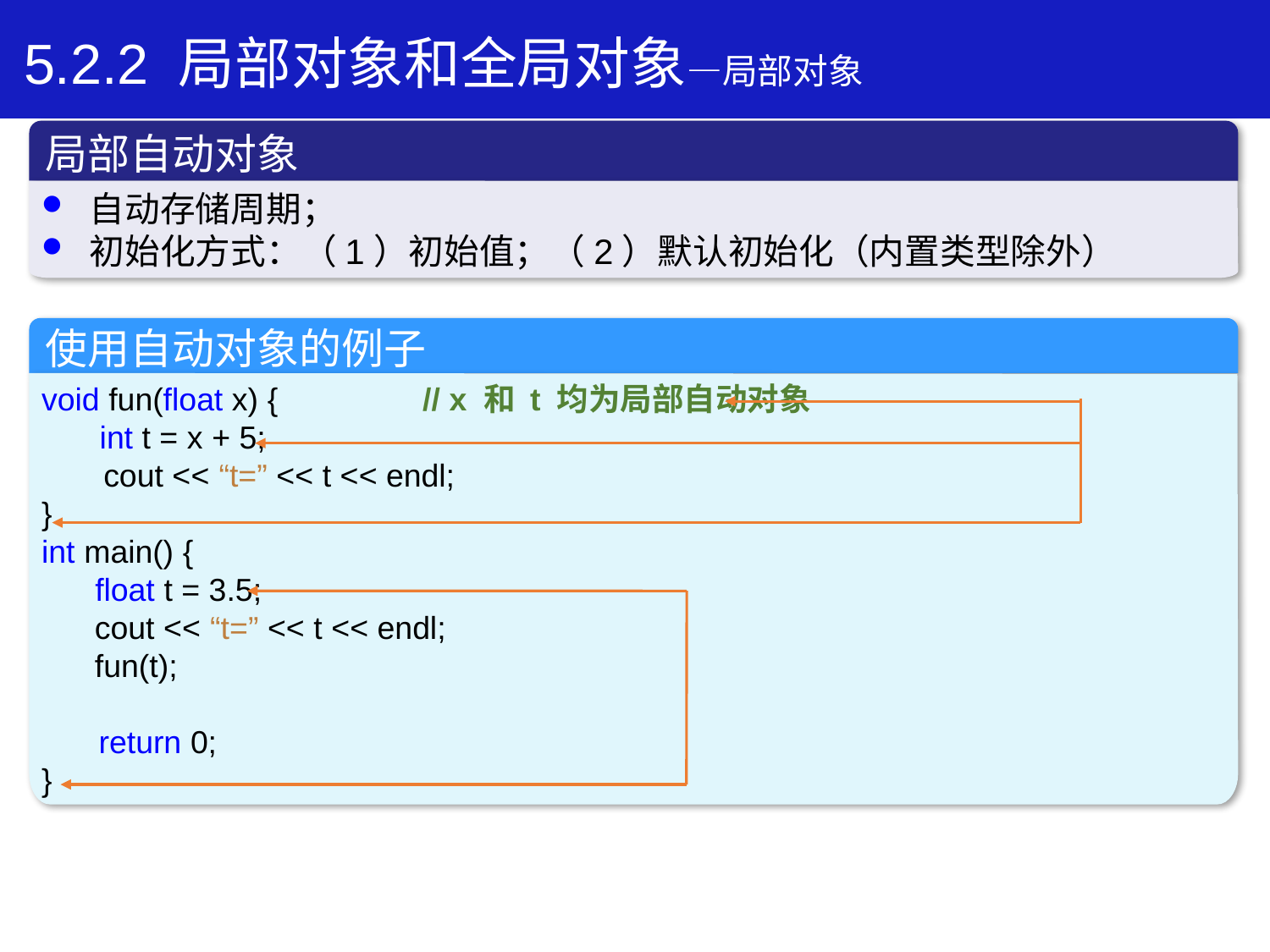

5.2.2 局部对象和全局对象—局部对象
局部自动对象
自动存储周期；
初始化方式：（1）初始值；（2）默认初始化（内置类型除外）
学习目标
使用自动对象的例子
void fun(float x) {		// x 和 t 均为局部自动对象
       int t = x + 5;
       cout << “t=” << t << endl;
}
int main() {
      float t = 3.5;
      cout << “t=” << t << endl;
      fun(t);
   return 0;
}
14